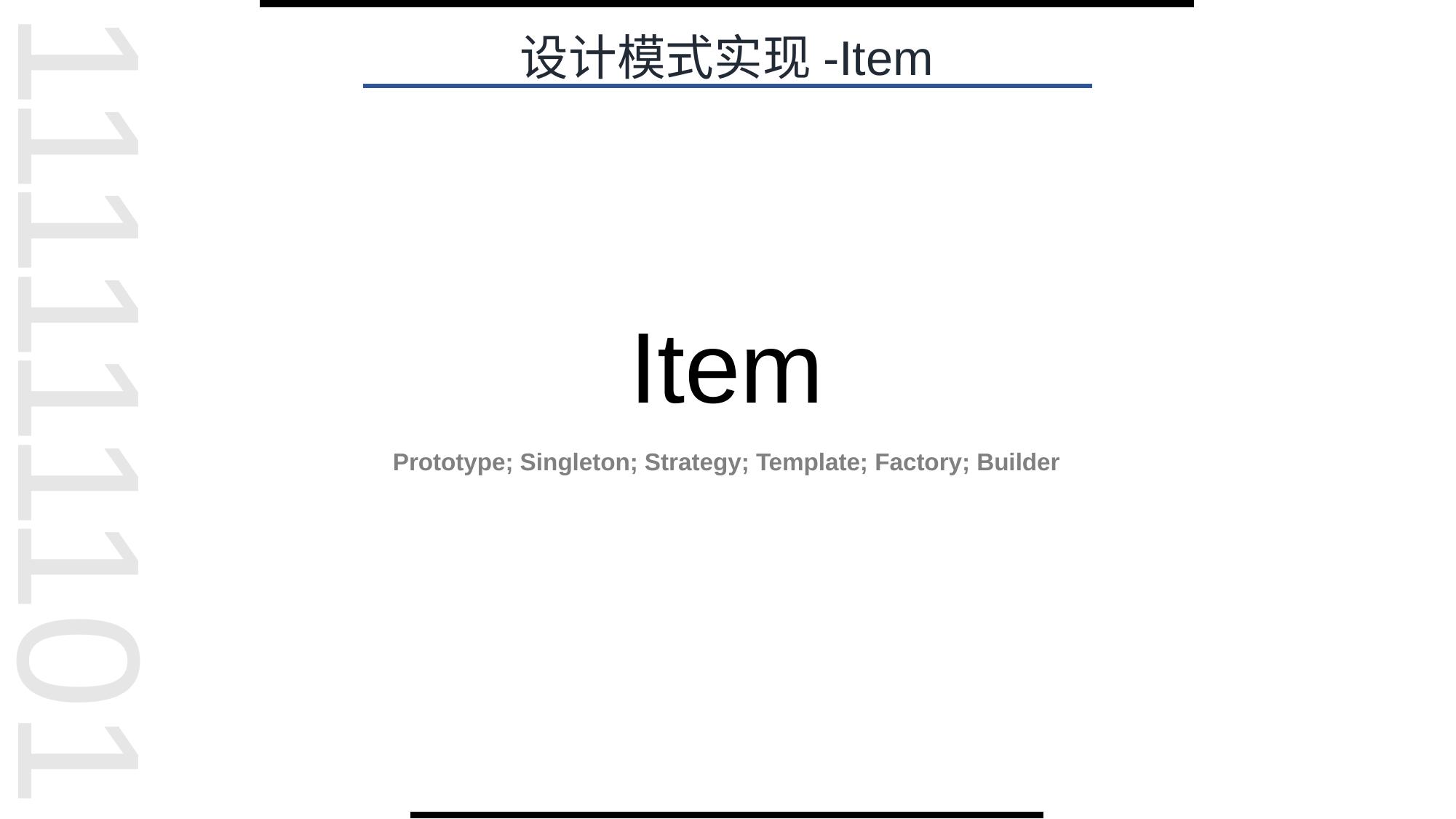

111111101

设计模式实现-Item
5
# Item
Prototype; Singleton; Strategy; Template; Factory; Builder